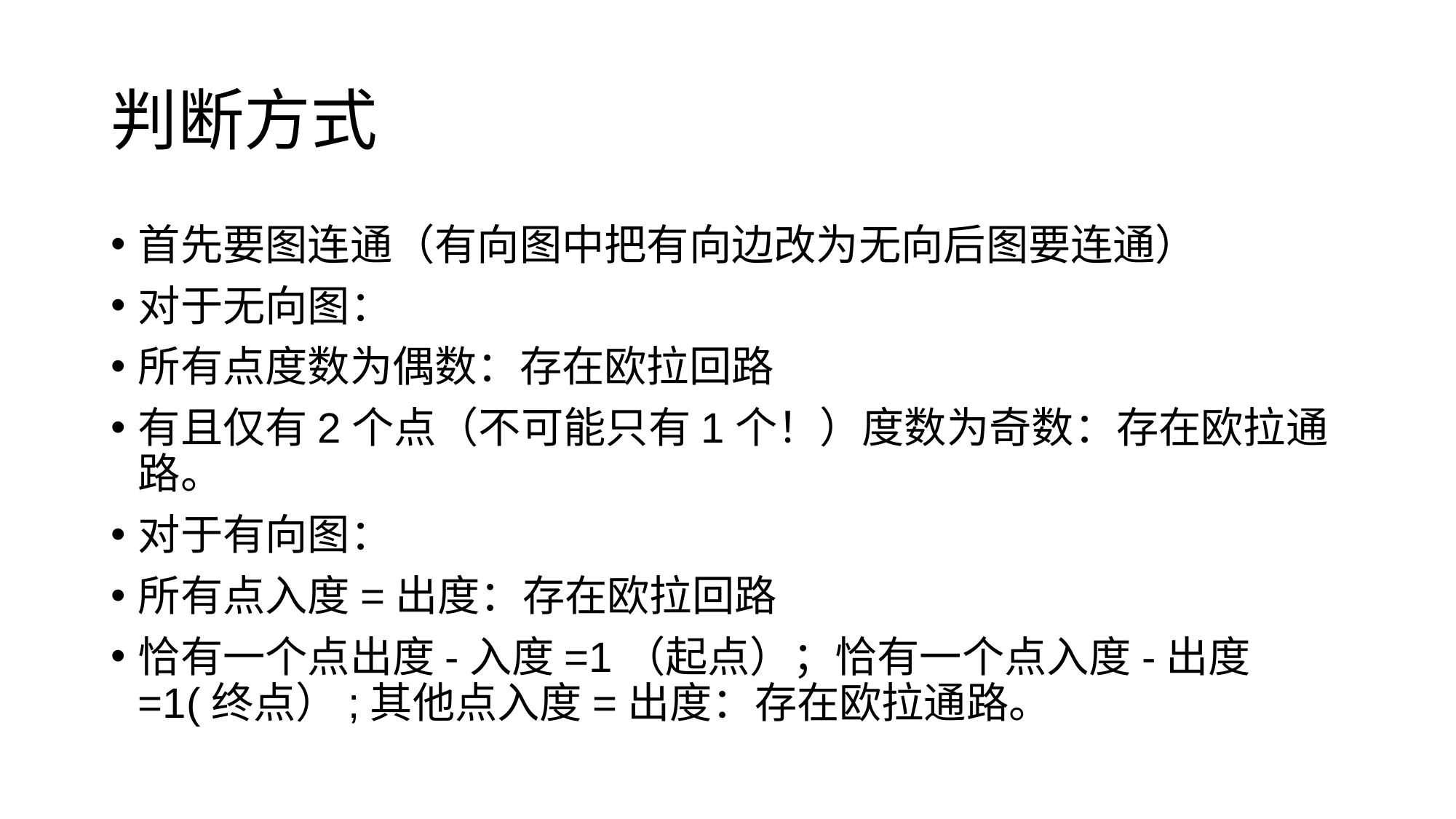

# 判断方式
首先要图连通（有向图中把有向边改为无向后图要连通）
对于无向图：
所有点度数为偶数：存在欧拉回路
有且仅有2个点（不可能只有1个！）度数为奇数：存在欧拉通路。
对于有向图：
所有点入度=出度：存在欧拉回路
恰有一个点出度-入度=1（起点）；恰有一个点入度-出度=1(终点）;其他点入度=出度：存在欧拉通路。